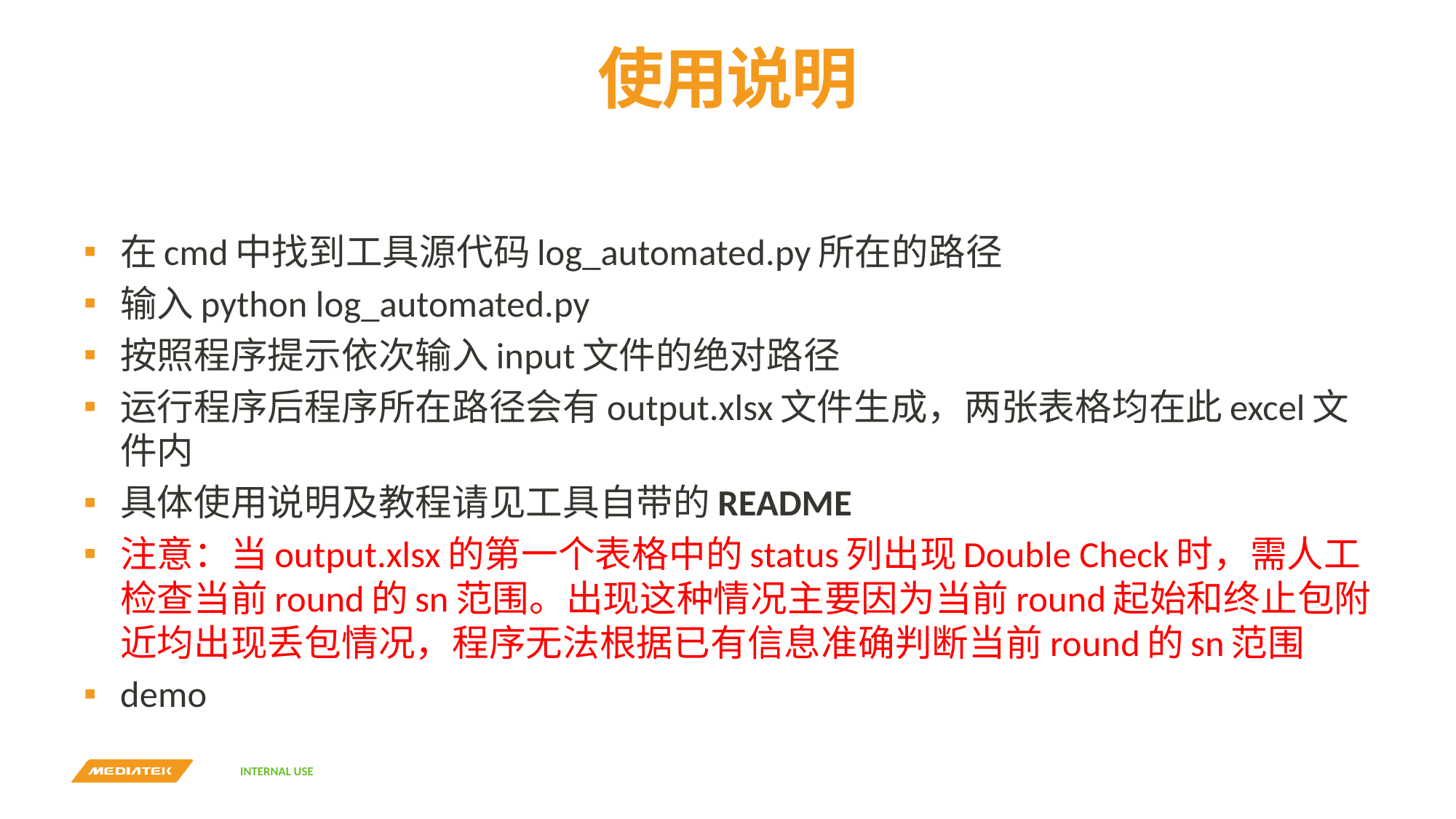

# 使用说明
在cmd中找到工具源代码log_automated.py所在的路径
输入python log_automated.py
按照程序提示依次输入input文件的绝对路径
运行程序后程序所在路径会有output.xlsx文件生成，两张表格均在此excel文件内
具体使用说明及教程请见工具自带的README
注意：当output.xlsx的第一个表格中的status列出现Double Check时，需人工检查当前round的sn范围。出现这种情况主要因为当前round起始和终止包附近均出现丢包情况，程序无法根据已有信息准确判断当前round的sn范围
demo